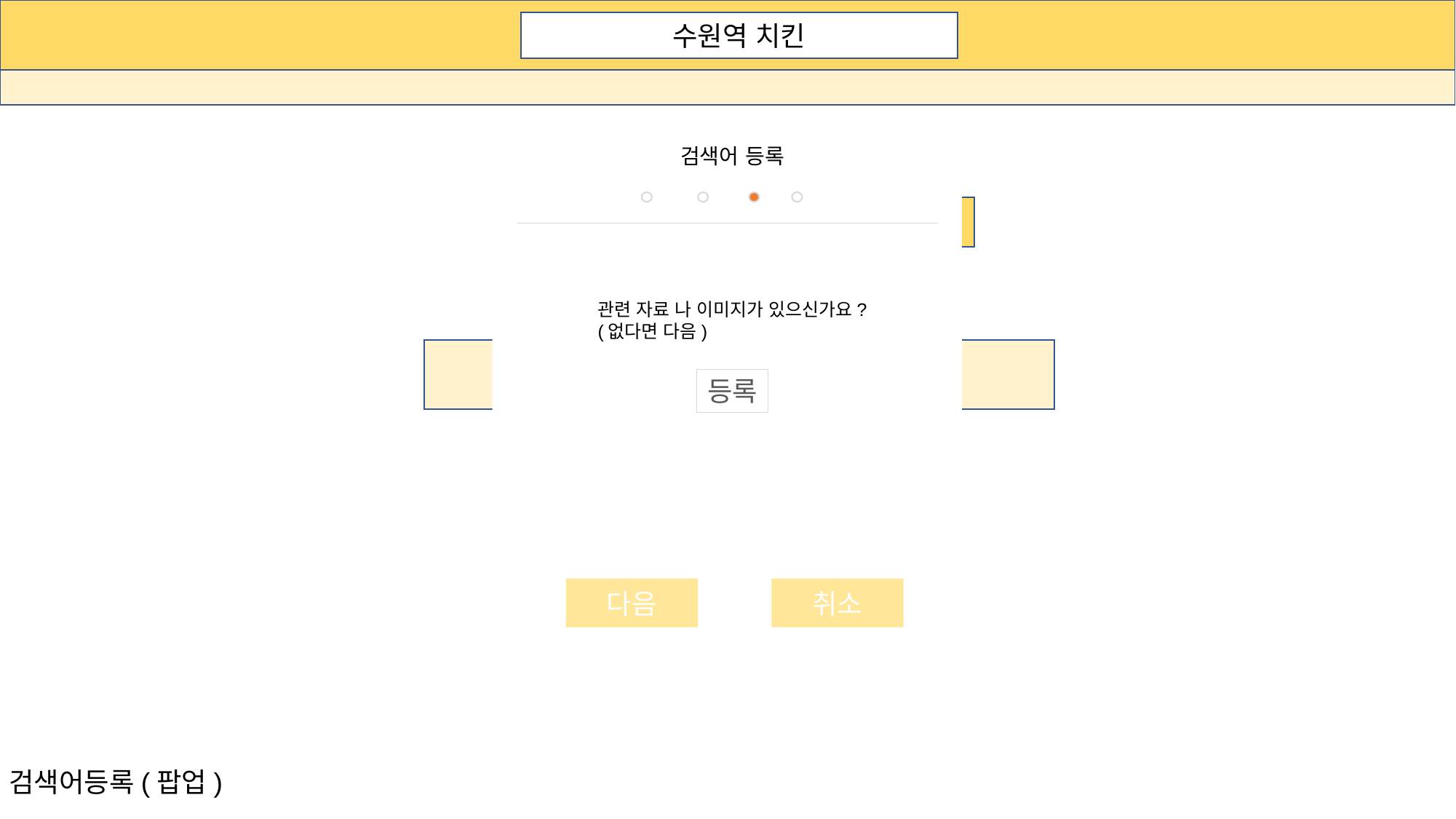

수원역 치킨

검색어 등록

“수원역 치킨” 에 대한 검색 결과가 존재하지 않습니다.
관련 자료 나 이미지가 있으신가요?
(없다면 다음)
검색어 등록 요청하기
등록
다음
취소
검색어등록(팝업)